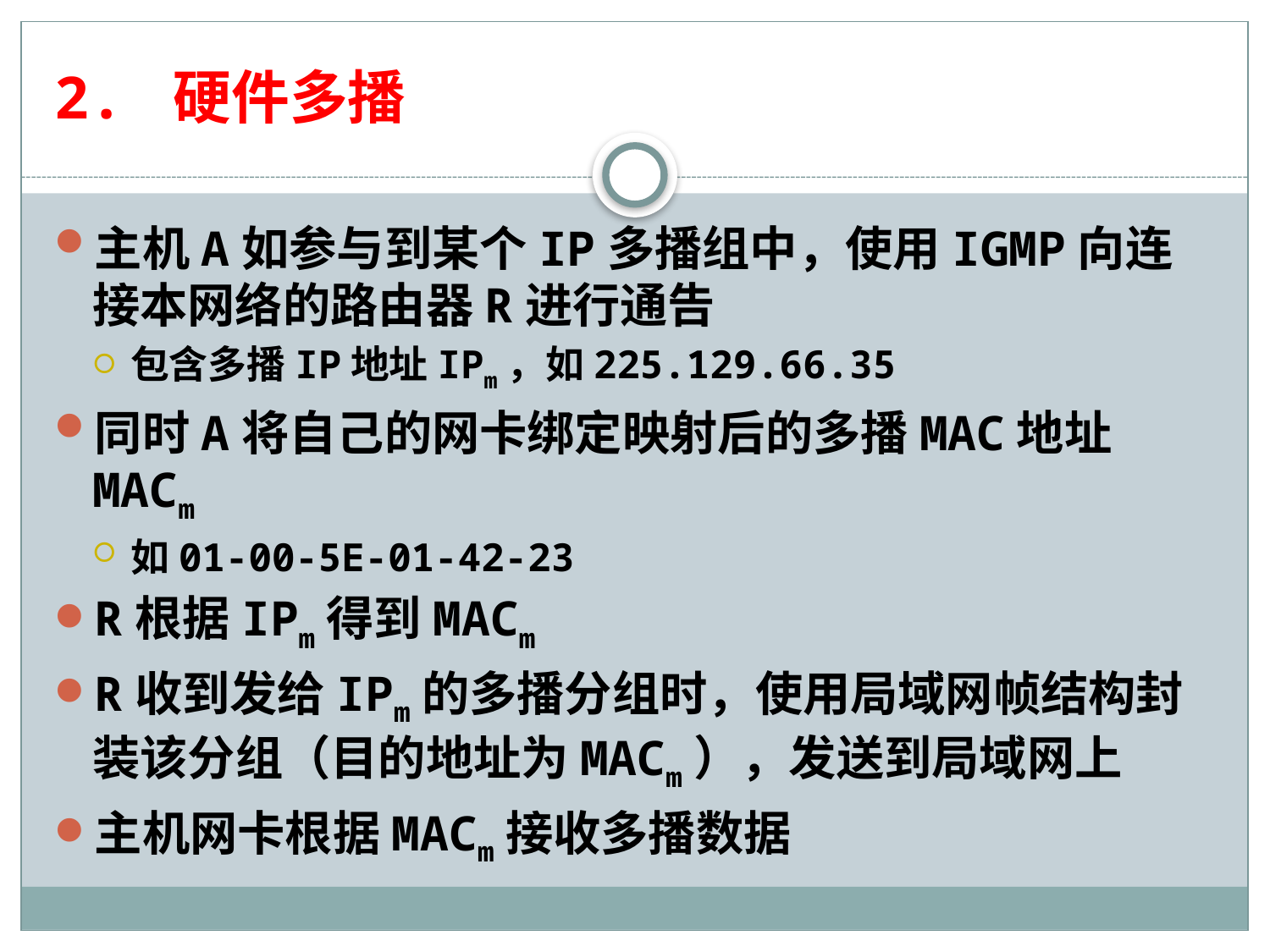

# 2. 硬件多播
主机A如参与到某个IP多播组中，使用IGMP向连接本网络的路由器R进行通告
包含多播IP地址IPm，如225.129.66.35
同时A将自己的网卡绑定映射后的多播MAC地址MACm
如01-00-5E-01-42-23
R根据IPm得到MACm
R收到发给IPm的多播分组时，使用局域网帧结构封装该分组（目的地址为MACm），发送到局域网上
主机网卡根据MACm接收多播数据